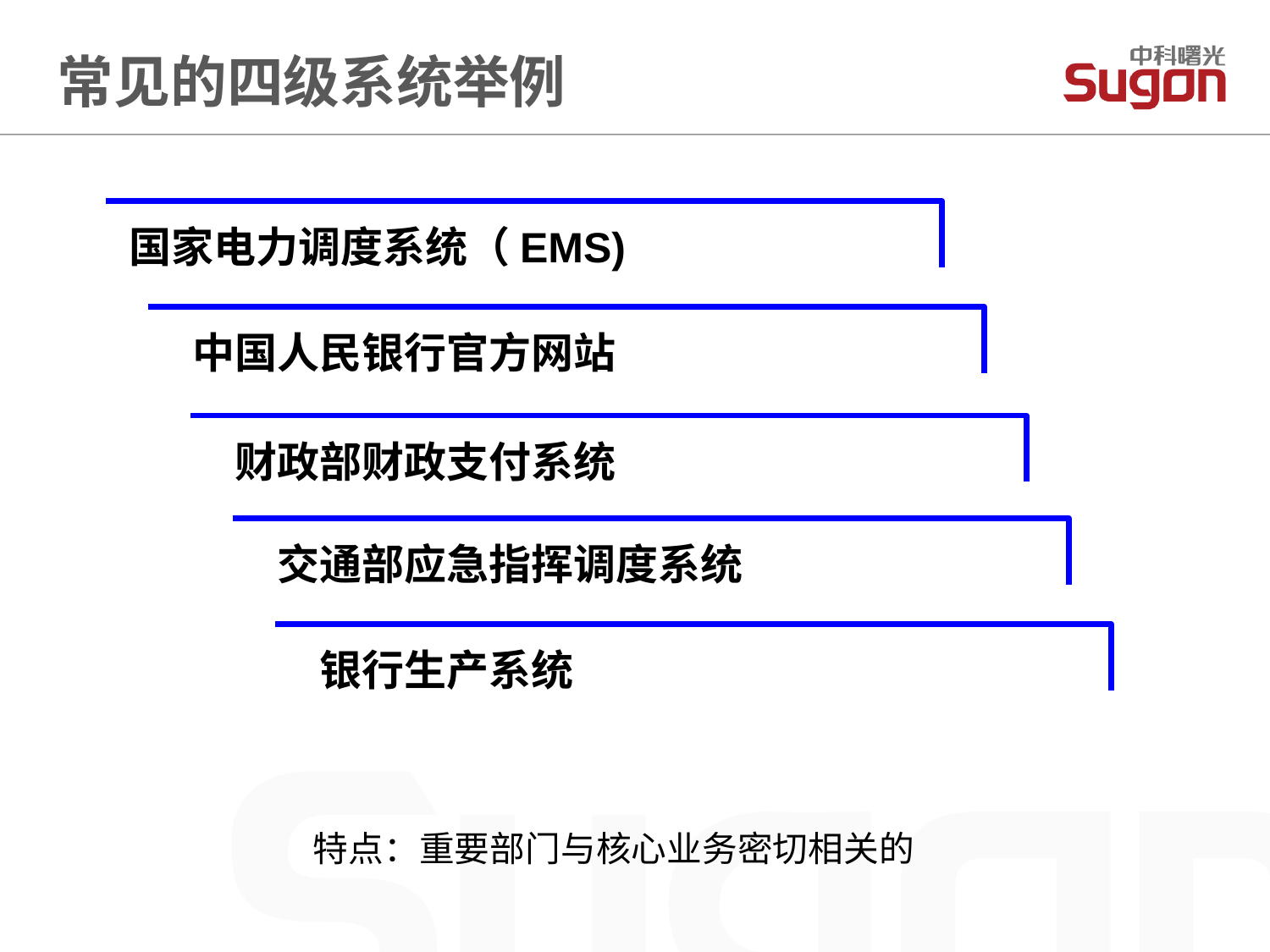

# 常见的四级系统举例

国家电力调度系统（EMS)

中国人民银行官方网站

财政部财政支付系统

交通部应急指挥调度系统

银行生产系统
特点：重要部门与核心业务密切相关的